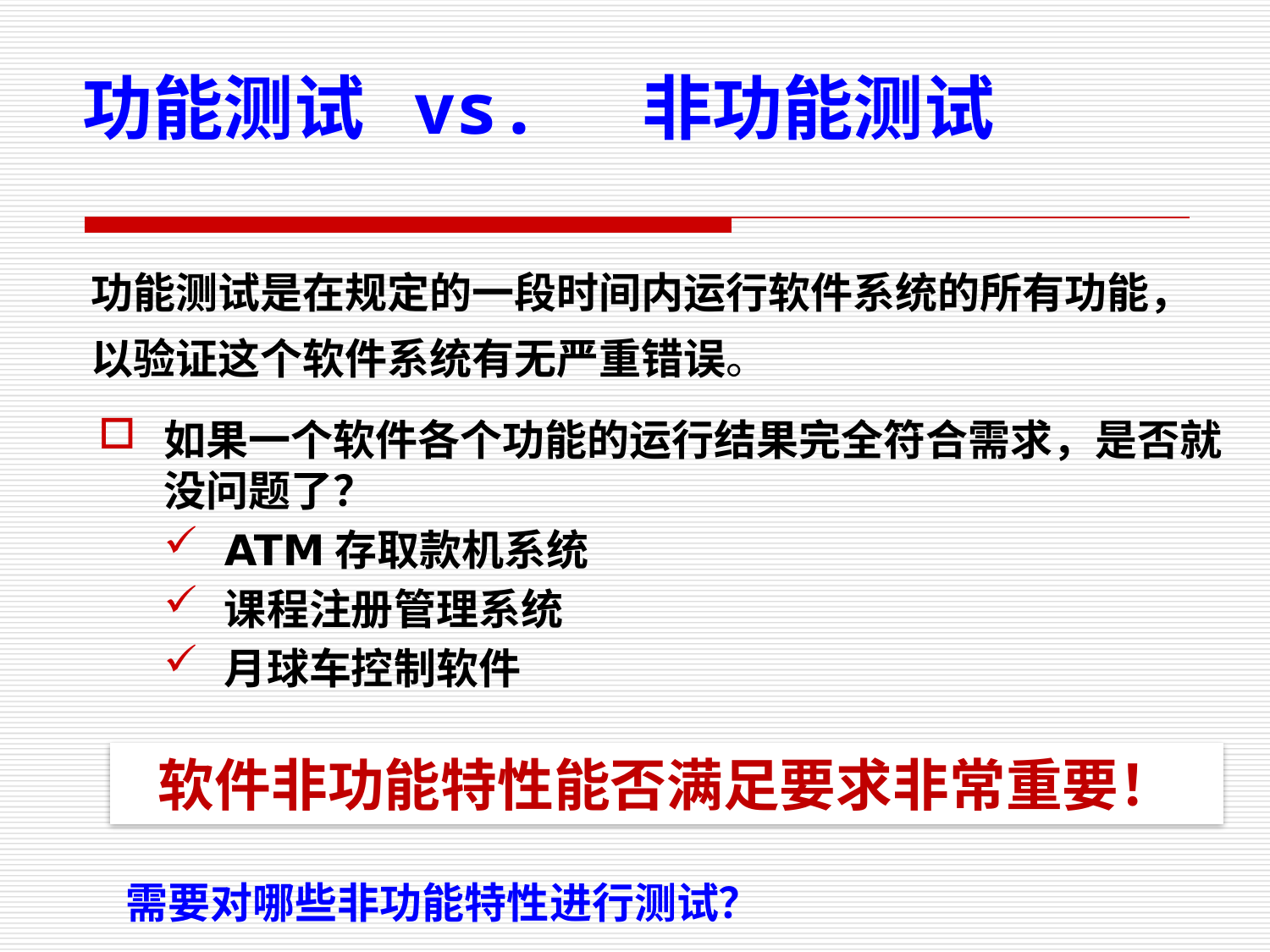

功能测试  vs.  非功能测试
功能测试是在规定的一段时间内运行软件系统的所有功能，以验证这个软件系统有无严重错误。
如果一个软件各个功能的运行结果完全符合需求，是否就没问题了？
ATM存取款机系统
课程注册管理系统
月球车控制软件
软件非功能特性能否满足要求非常重要！
需要对哪些非功能特性进行测试？